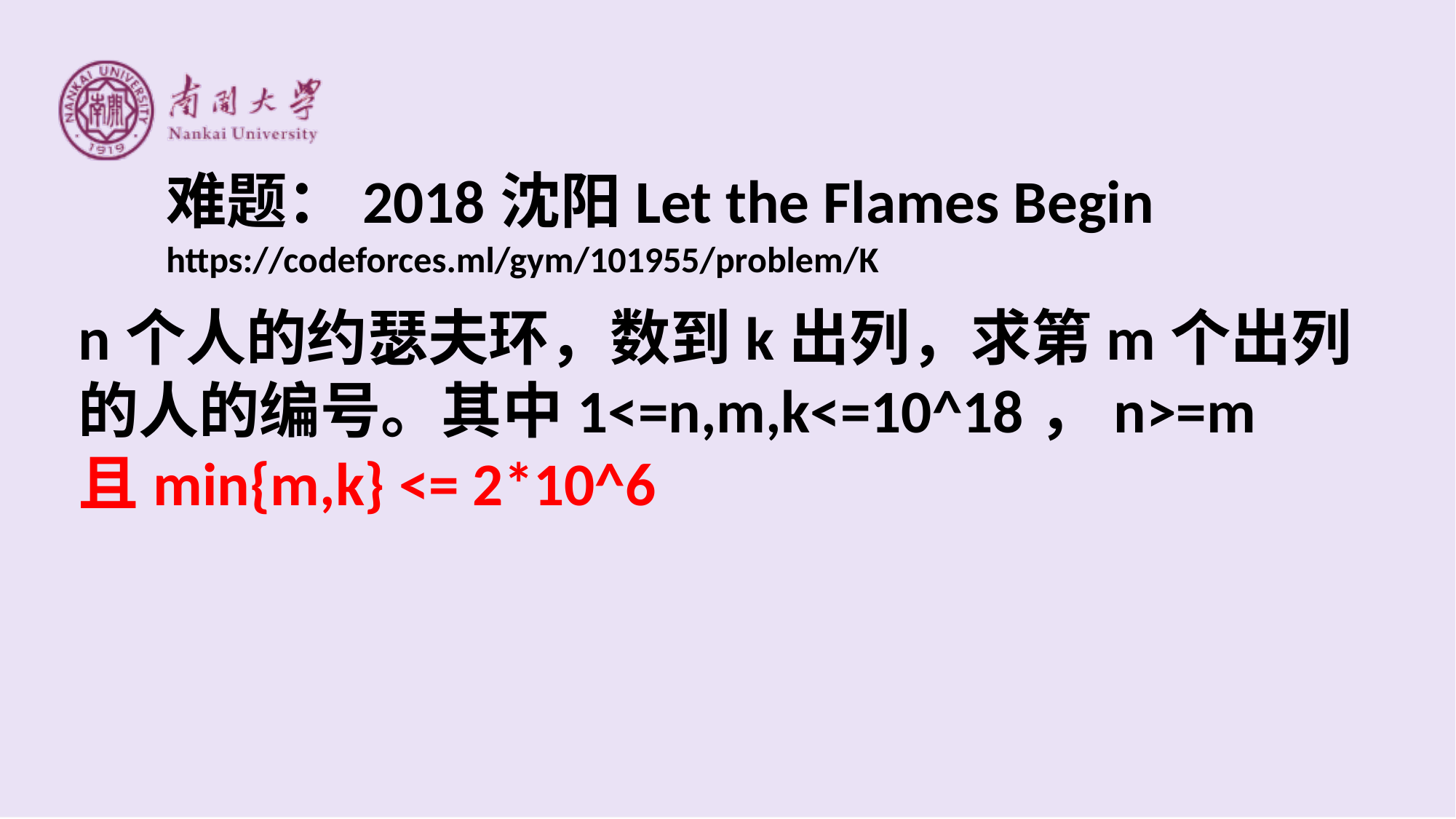

难题：2018沈阳Let the Flames Begin
https://codeforces.ml/gym/101955/problem/K
n个人的约瑟夫环，数到k出列，求第m个出列的人的编号。其中1<=n,m,k<=10^18，n>=m
且min{m,k} <= 2*10^6